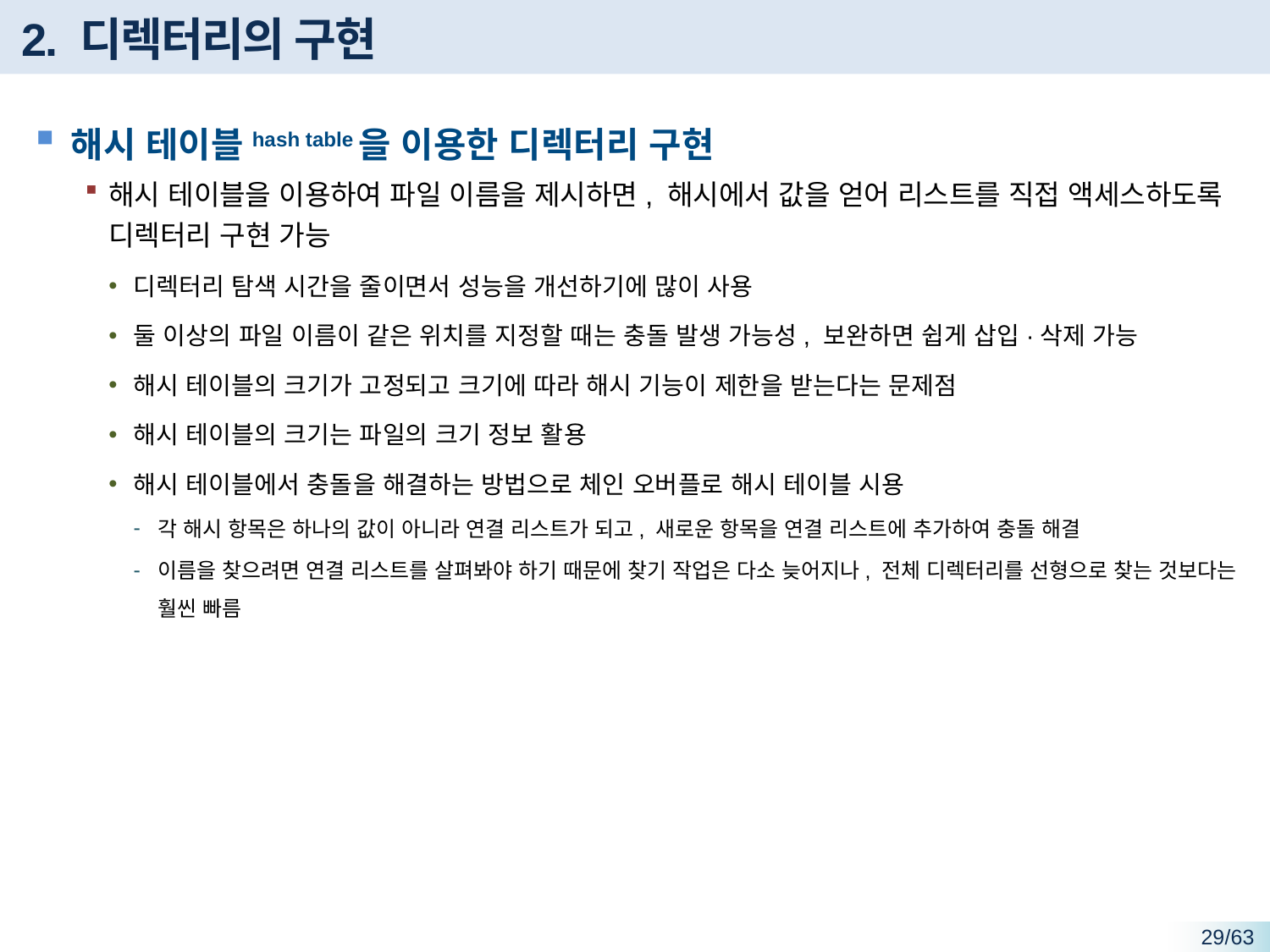

# 2. 디렉터리의 구현
해시 테이블hash table을 이용한 디렉터리 구현
해시 테이블을 이용하여 파일 이름을 제시하면, 해시에서 값을 얻어 리스트를 직접 액세스하도록 디렉터리 구현 가능
디렉터리 탐색 시간을 줄이면서 성능을 개선하기에 많이 사용
둘 이상의 파일 이름이 같은 위치를 지정할 때는 충돌 발생 가능성, 보완하면 쉽게 삽입·삭제 가능
해시 테이블의 크기가 고정되고 크기에 따라 해시 기능이 제한을 받는다는 문제점
해시 테이블의 크기는 파일의 크기 정보 활용
해시 테이블에서 충돌을 해결하는 방법으로 체인 오버플로 해시 테이블 시용
각 해시 항목은 하나의 값이 아니라 연결 리스트가 되고, 새로운 항목을 연결 리스트에 추가하여 충돌 해결
이름을 찾으려면 연결 리스트를 살펴봐야 하기 때문에 찾기 작업은 다소 늦어지나, 전체 디렉터리를 선형으로 찾는 것보다는 훨씬 빠름